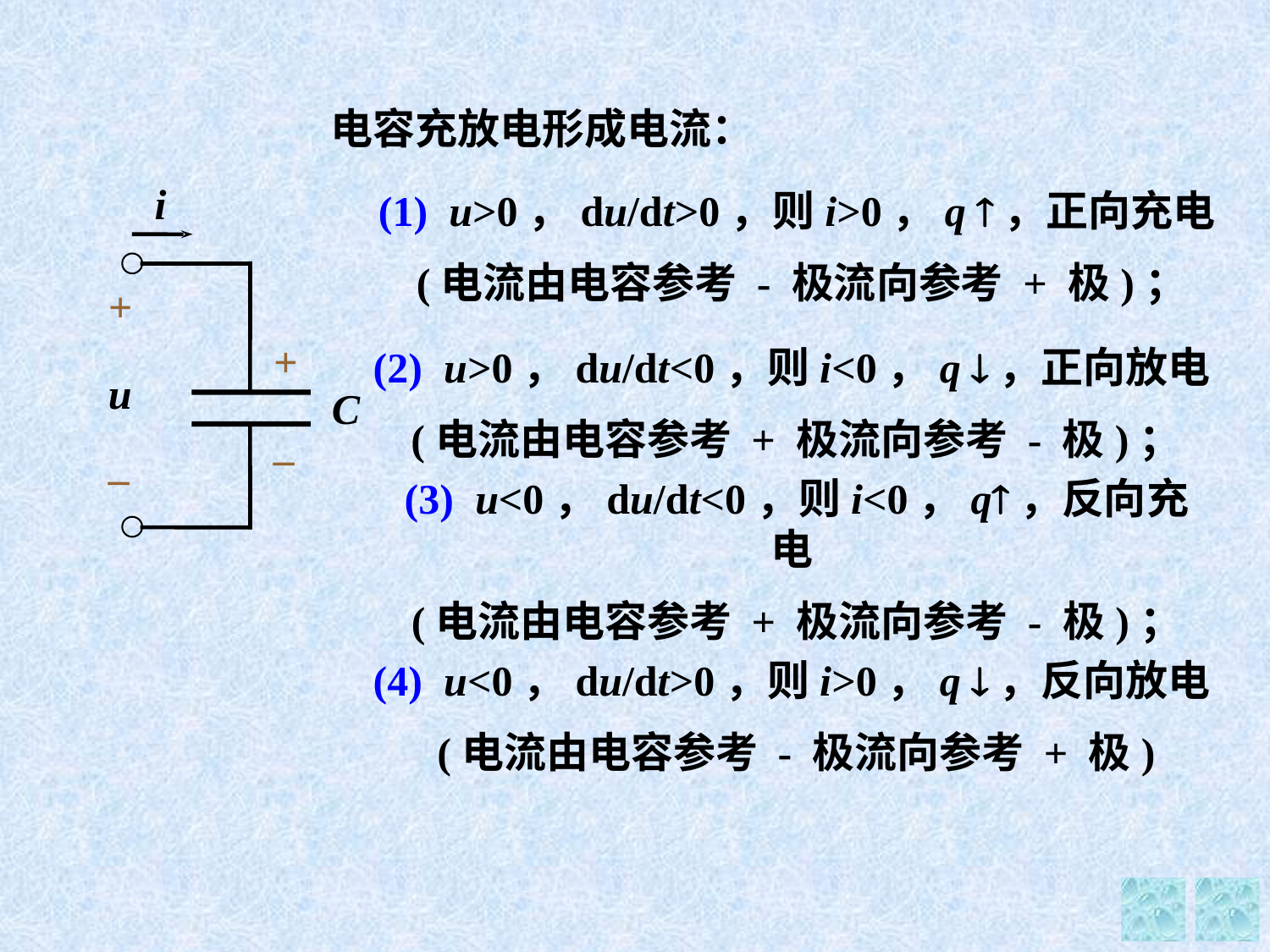

电容充放电形成电流：
i

+

+

u
C
–
–

(1)  u>0，du/dt>0，则i>0，q ↑，正向充电
(电流由电容参考 - 极流向参考 + 极)；
(2)  u>0，du/dt<0，则i<0，q ↓，正向放电
(电流由电容参考 + 极流向参考 - 极)；
(3)  u<0，du/dt<0，则i<0，q↑，反向充电
(电流由电容参考 + 极流向参考 - 极)；
(4)  u<0，du/dt>0，则i>0，q ↓，反向放电
(电流由电容参考 - 极流向参考 + 极)